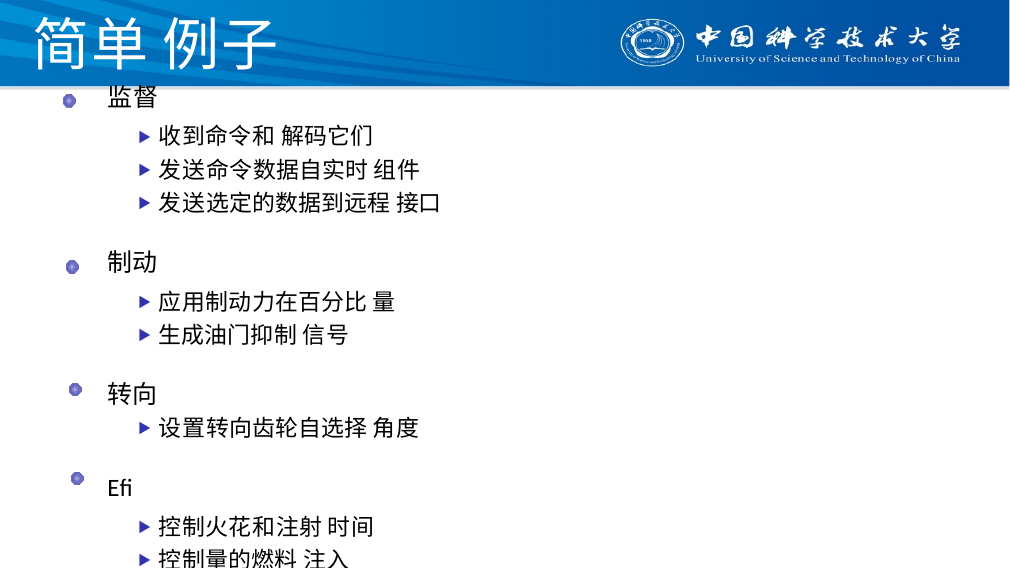

# 简单 例子
监督
▶收到命令和 解码它们
▶发送命令数据自实时 组件
▶发送选定的数据到远程 接口

制动
▶应用制动力在百分比 量
▶生成油门抑制 信号

转向
▶设置转向齿轮自选择 角度

Efi
▶控制火花和注射 时间
▶控制量的燃料 注入